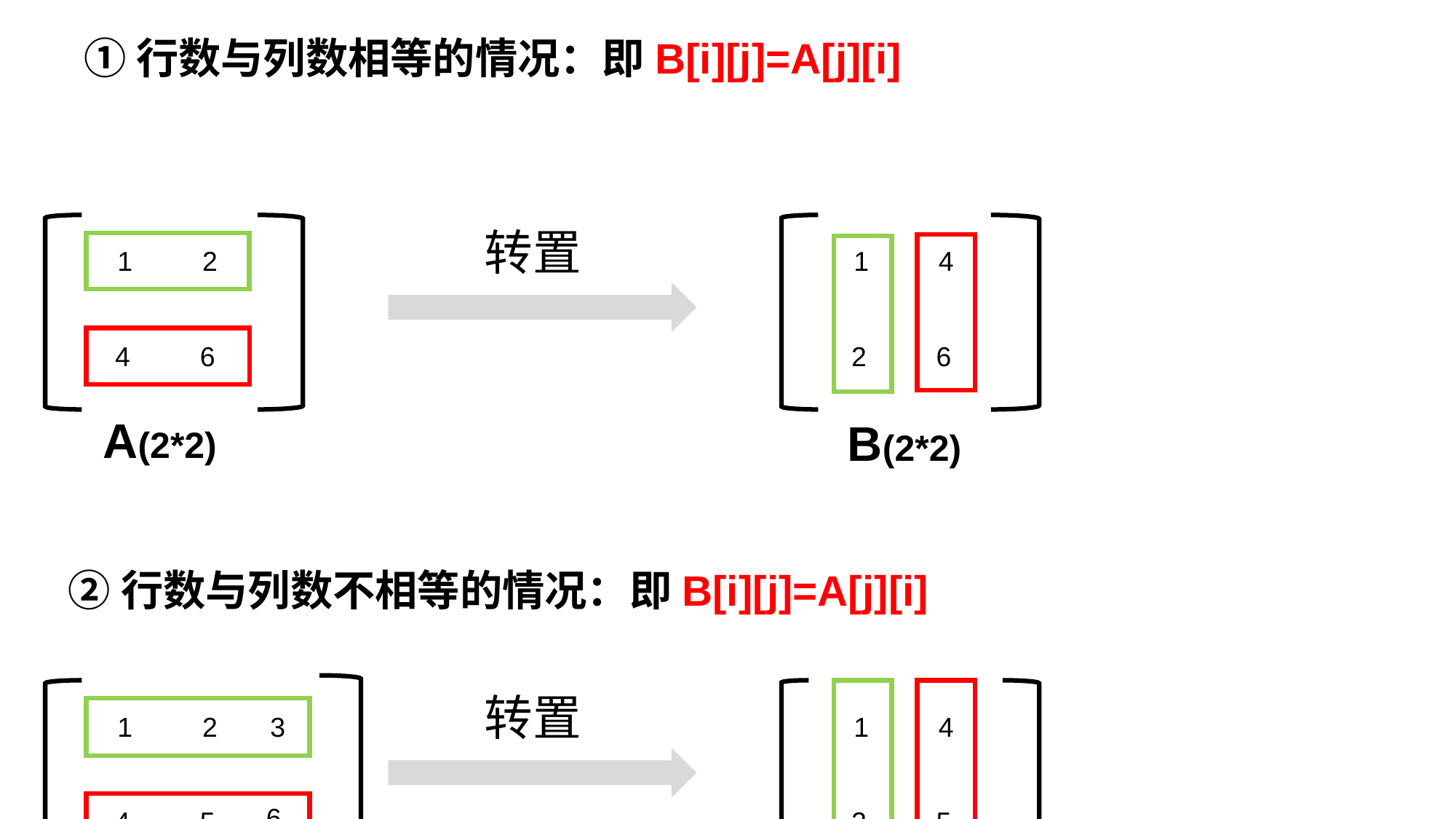

①行数与列数相等的情况：即B[i][j]=A[j][i]

转置

1
2
1
4

4
6
2
6
A(2*2)
B(2*2)
②行数与列数不相等的情况：即B[i][j]=A[j][i]

转置

1
2
3
1
4

6
4
5
2
5
A(2*3)
3
6
B(3*2)